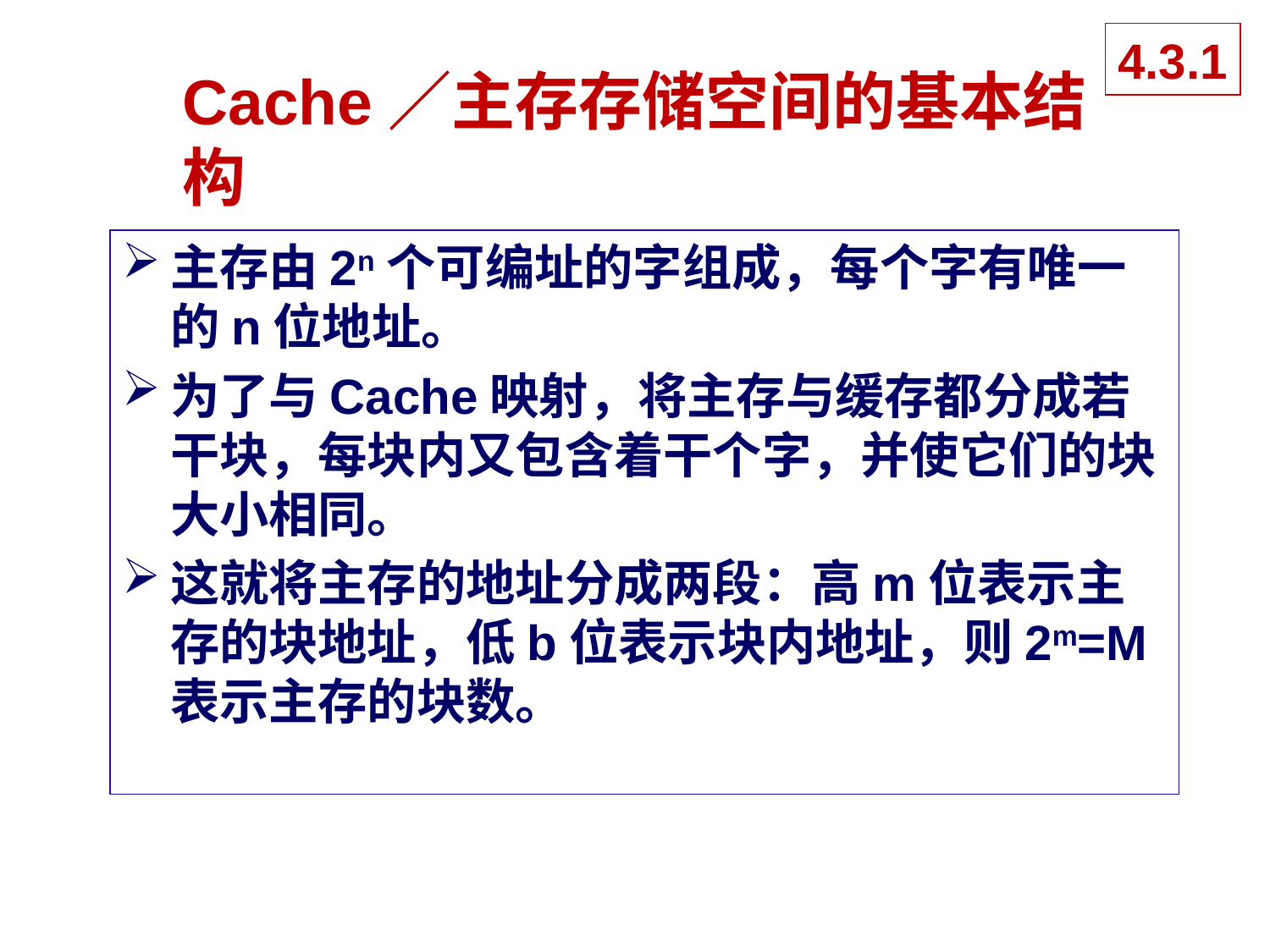

4.3.1
# Cache／主存存储空间的基本结构
主存由2n个可编址的字组成，每个字有唯一的n位地址。
为了与Cache映射，将主存与缓存都分成若干块，每块内又包含着干个字，并使它们的块大小相同。
这就将主存的地址分成两段：高m位表示主存的块地址，低b位表示块内地址，则2m=M表示主存的块数。